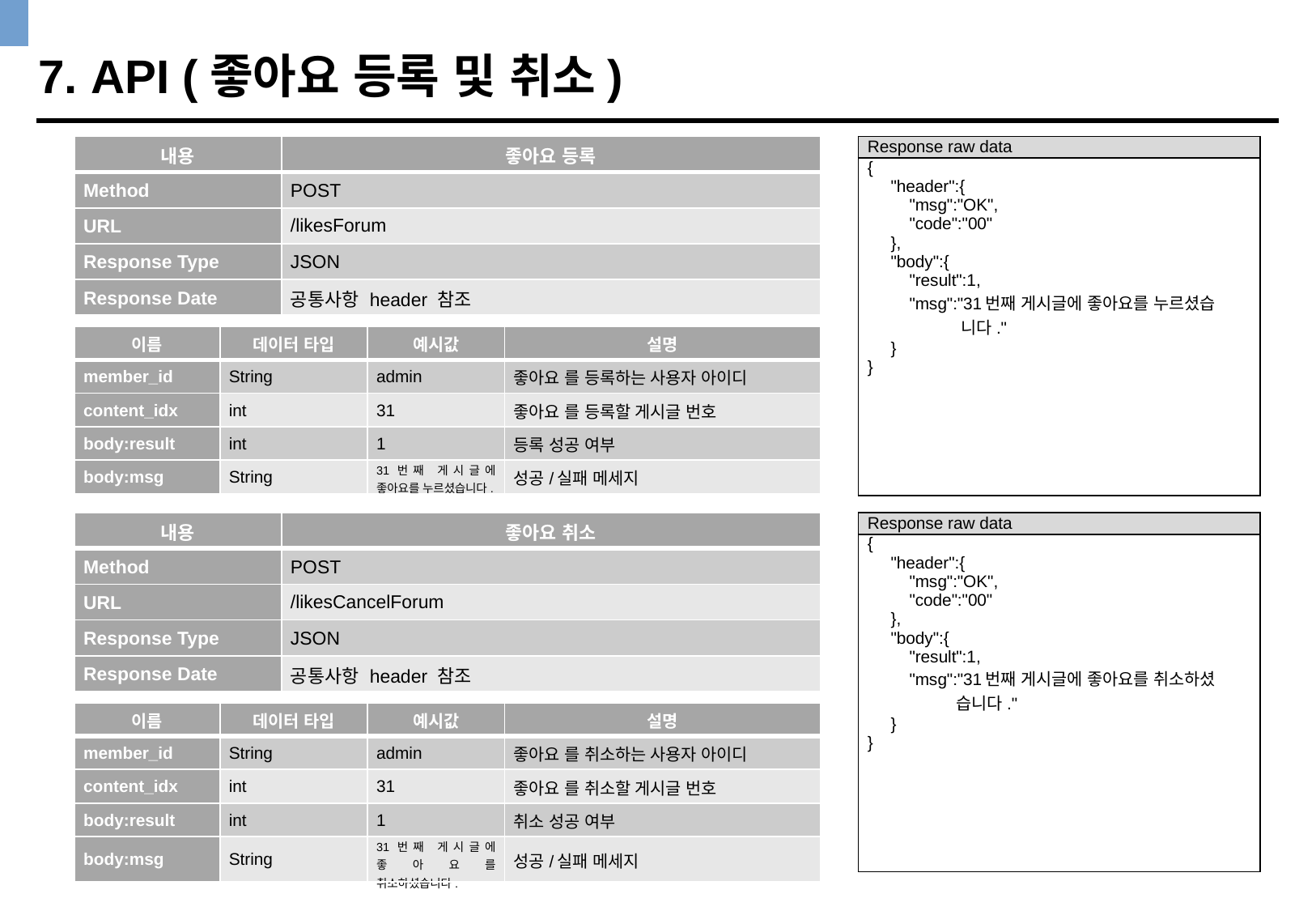

7. API (좋아요 등록 및 취소)
| 내용 | 좋아요 등록 |
| --- | --- |
| Method | POST |
| URL | /likesForum |
| Response Type | JSON |
| Response Date | 공통사항 header 참조 |
| Response raw data |
| --- |
| { "header":{ "msg":"OK", "code":"00" }, "body":{ "result":1, "msg":"31번째 게시글에 좋아요를 누르셨습 니다." } } |
| 이름 | 데이터 타입 | 예시값 | 설명 |
| --- | --- | --- | --- |
| member\_id | String | admin | 좋아요 를 등록하는 사용자 아이디 |
| content\_idx | int | 31 | 좋아요 를 등록할 게시글 번호 |
| body:result | int | 1 | 등록 성공 여부 |
| body:msg | String | 31번째 게시글에 좋아요를 누르셨습니다. | 성공/실패 메세지 |
| 내용 | 좋아요 취소 |
| --- | --- |
| Method | POST |
| URL | /likesCancelForum |
| Response Type | JSON |
| Response Date | 공통사항 header 참조 |
| Response raw data |
| --- |
| { "header":{ "msg":"OK", "code":"00" }, "body":{ "result":1, "msg":"31번째 게시글에 좋아요를 취소하셨 습니다." } } |
| 이름 | 데이터 타입 | 예시값 | 설명 |
| --- | --- | --- | --- |
| member\_id | String | admin | 좋아요 를 취소하는 사용자 아이디 |
| content\_idx | int | 31 | 좋아요 를 취소할 게시글 번호 |
| body:result | int | 1 | 취소 성공 여부 |
| body:msg | String | 31번째 게시글에 좋아요를 취소하셨습니다. | 성공/실패 메세지 |